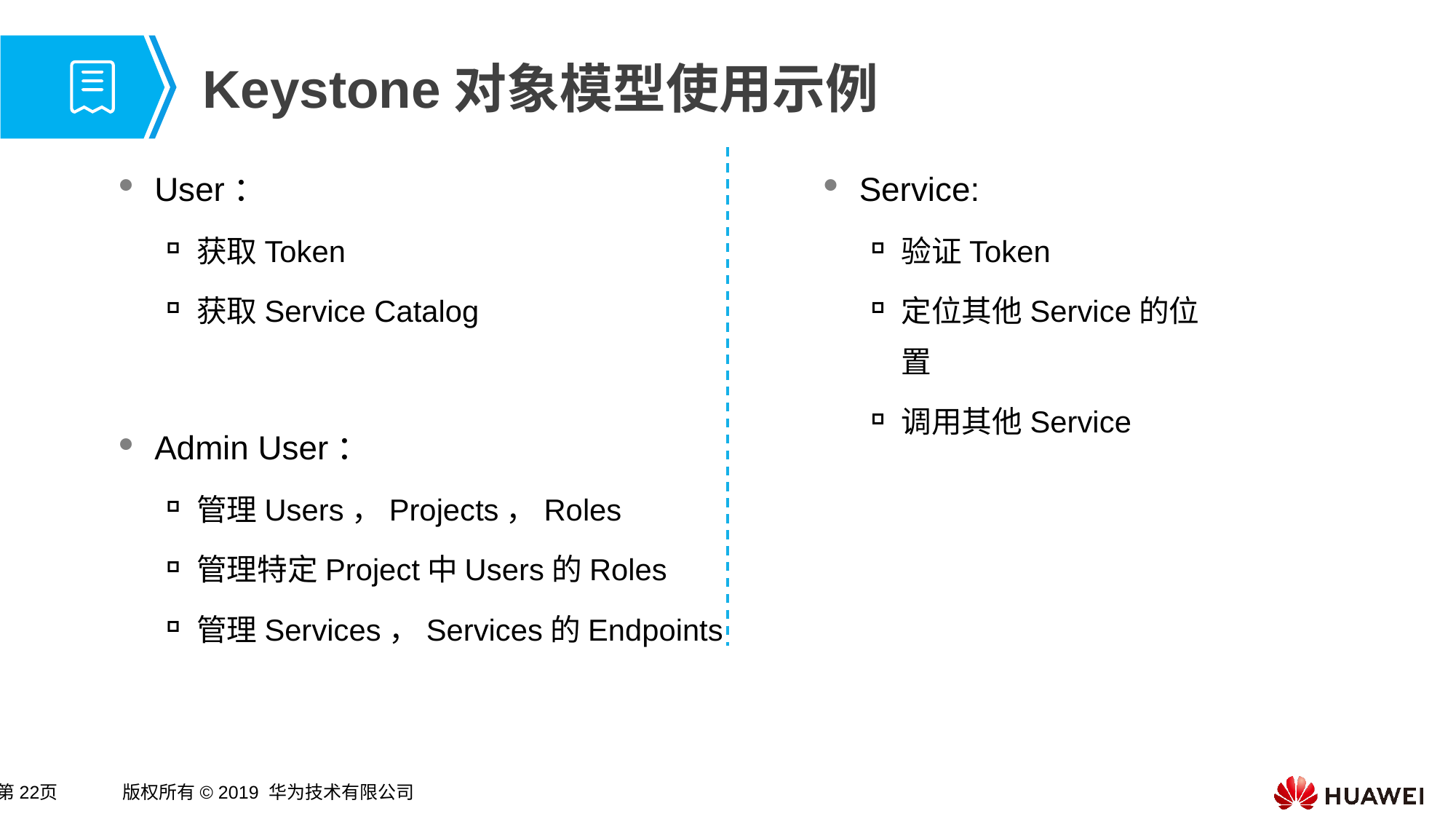

# Keystone对象模型使用示例
User：
获取Token
获取Service Catalog

Admin User：
管理Users，Projects，Roles
管理特定Project中Users的Roles
管理Services，Services的Endpoints
Service:
验证Token
定位其他Service的位置
调用其他Service